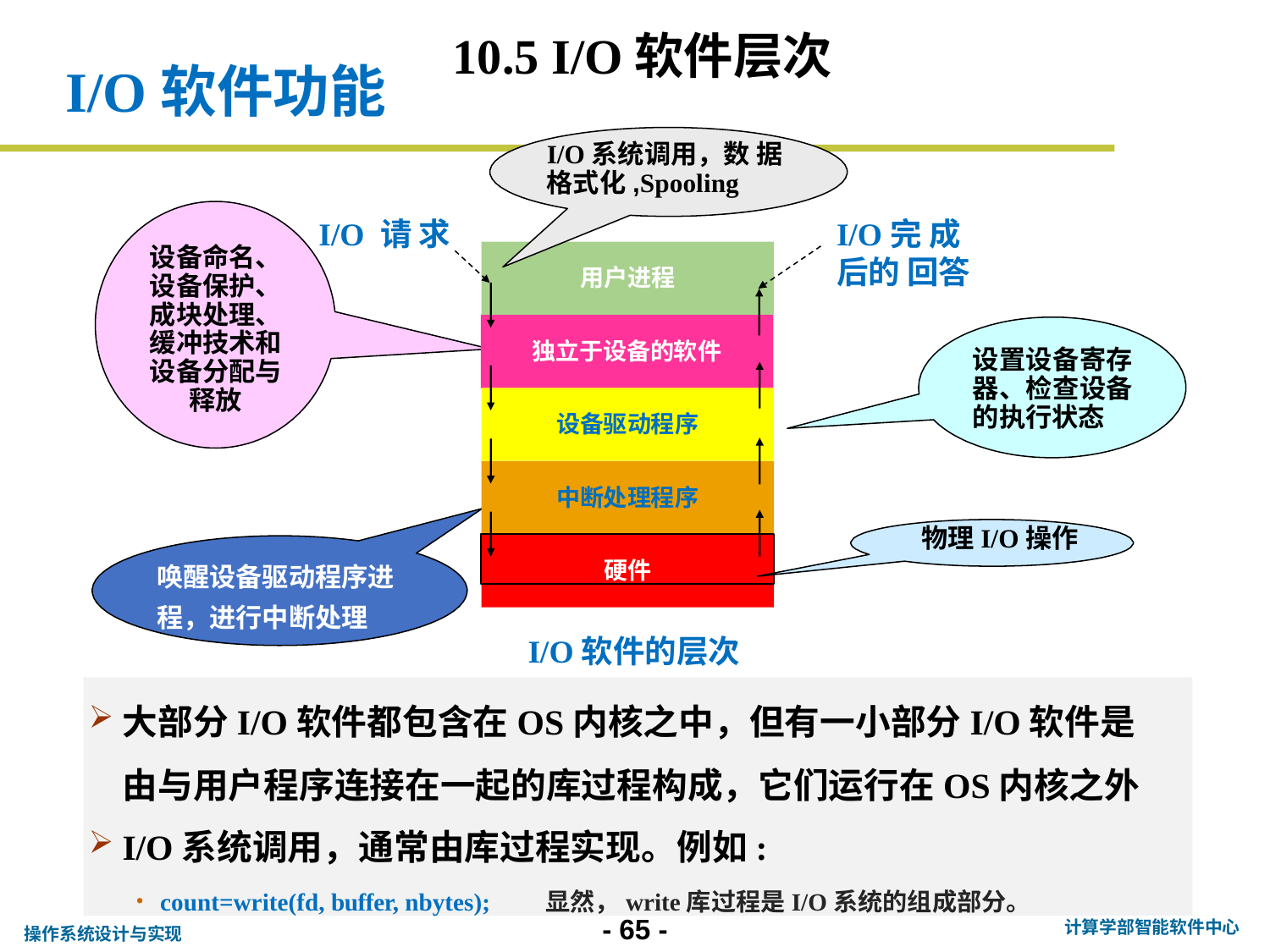

10.5 I/O软件层次
# I/O软件功能

I/O系统调用，数 据格式化,Spooling

I/O 请 求
I/O完 成后的 回答
设备命名、 设备保护、 成块处理、 缓冲技术和 设备分配与 释放

用户进程

独立于设备的软件

设置设备寄存 器、检查设备 的执行状态

设备驱动程序

中断处理程序

物理I/O操作
硬件

唤醒设备驱动程序进 程，进行中断处理
I/O软件的层次
大部分I/O软件都包含在OS内核之中，但有一小部分I/O软件是由与用户程序连接在一起的库过程构成，它们运行在OS内核之外
I/O系统调用，通常由库过程实现。例如:
count=write(fd, buffer, nbytes);        显然，write库过程是I/O系统的组成部分。